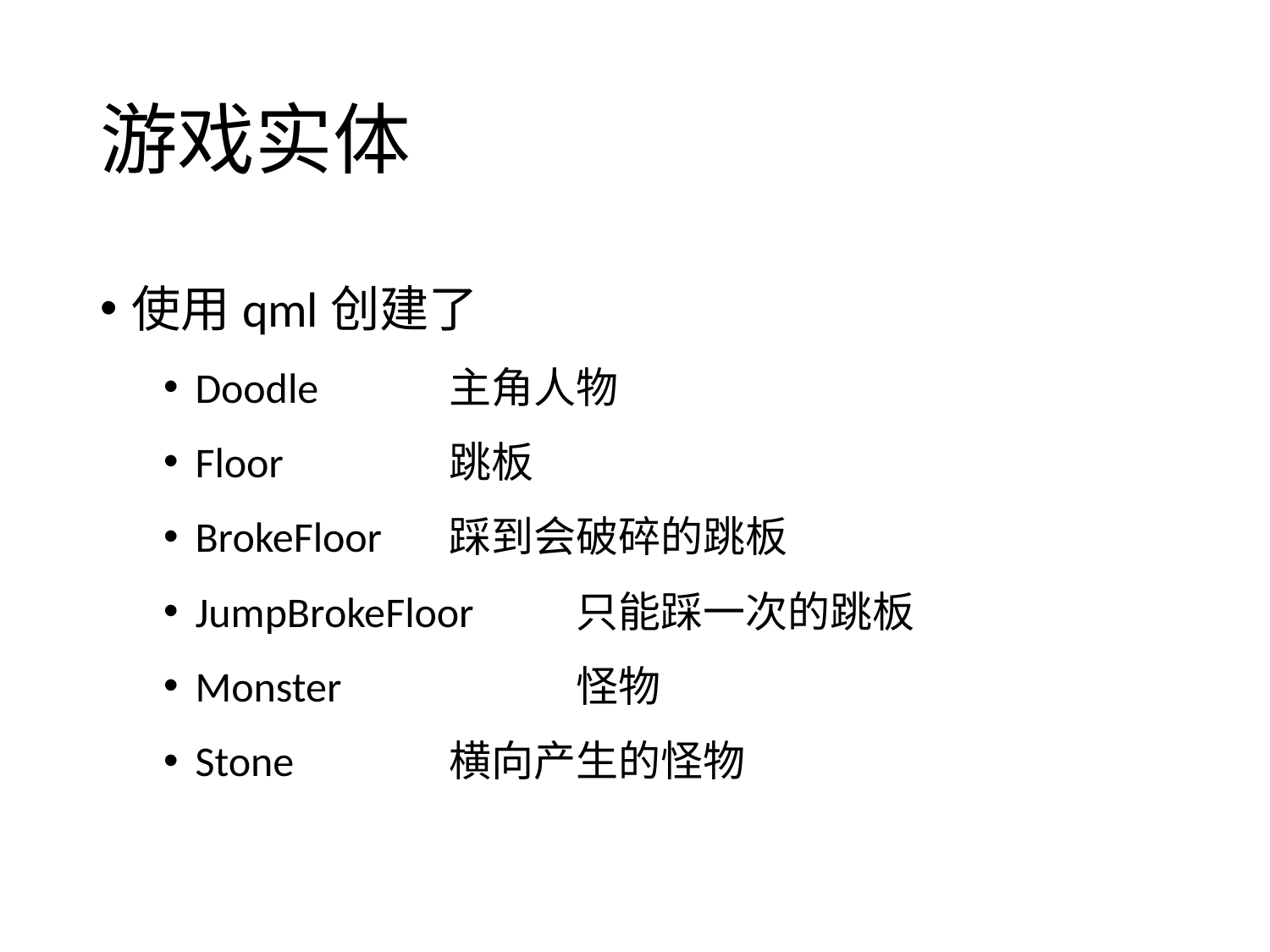

# 游戏实体
使用qml创建了
Doodle		主角人物
Floor		跳板
BrokeFloor	踩到会破碎的跳板
JumpBrokeFloor	只能踩一次的跳板
Monster		怪物
Stone		横向产生的怪物